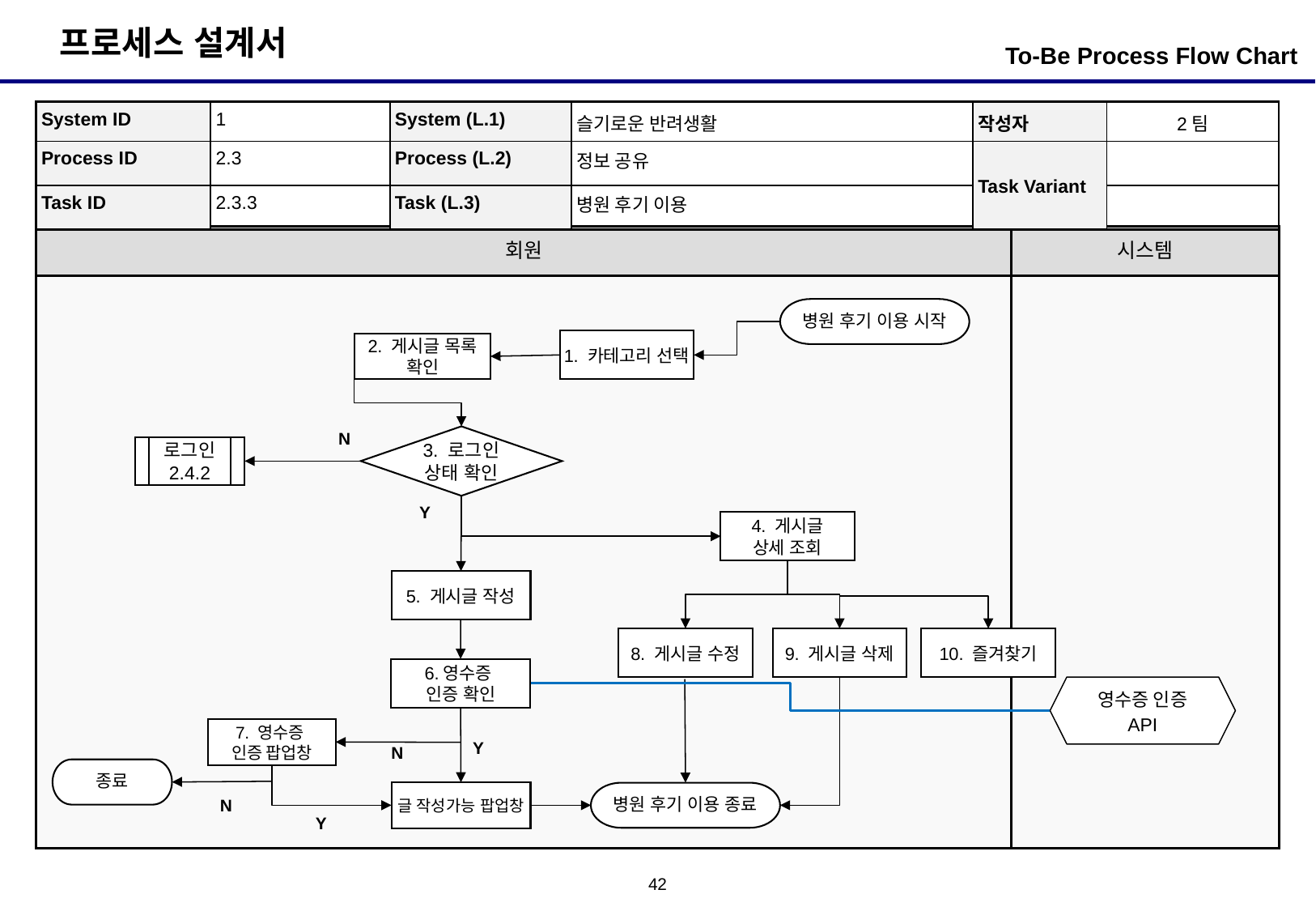

To-Be Process Flow Chart
| System ID | 1 | System (L.1) | 슬기로운 반려생활 | 작성자 | 2팀 |
| --- | --- | --- | --- | --- | --- |
| Process ID | 2.3 | Process (L.2) | 정보 공유 | Task Variant |  |
| Task ID | 2.3.3 | Task (L.3) | 병원 후기 이용 |  |  |
| 회원 | 시스템 |
| --- | --- |
|  |  |
병원 후기 이용 시작
1. 카테고리 선택
2. 게시글 목록 확인
N
3. 로그인
상태 확인
로그인
2.4.2
Y
4. 게시글
상세 조회
5. 게시글 작성
9. 게시글 삭제
10. 즐겨찾기
8. 게시글 수정
6.영수증
인증 확인
영수증 인증 API
7. 영수증
인증 팝업창
Y
N
종료

글 작성가능 팝업창
병원 후기 이용 종료
N
Y